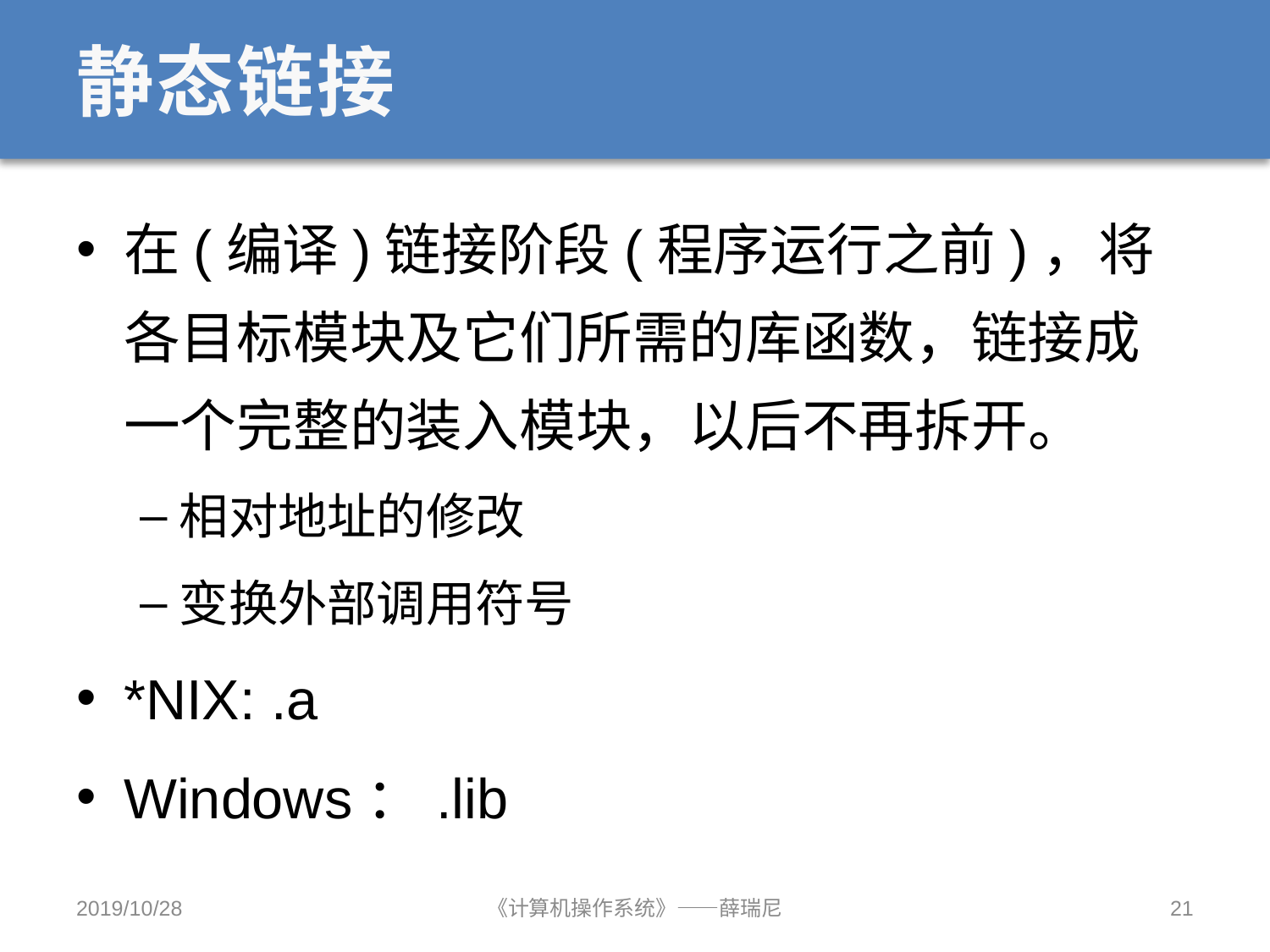

# 静态链接
在(编译)链接阶段(程序运行之前)，将各目标模块及它们所需的库函数，链接成一个完整的装入模块，以后不再拆开。
相对地址的修改
变换外部调用符号
*NIX: .a
Windows：.lib
2019/10/28
《计算机操作系统》——薛瑞尼
21